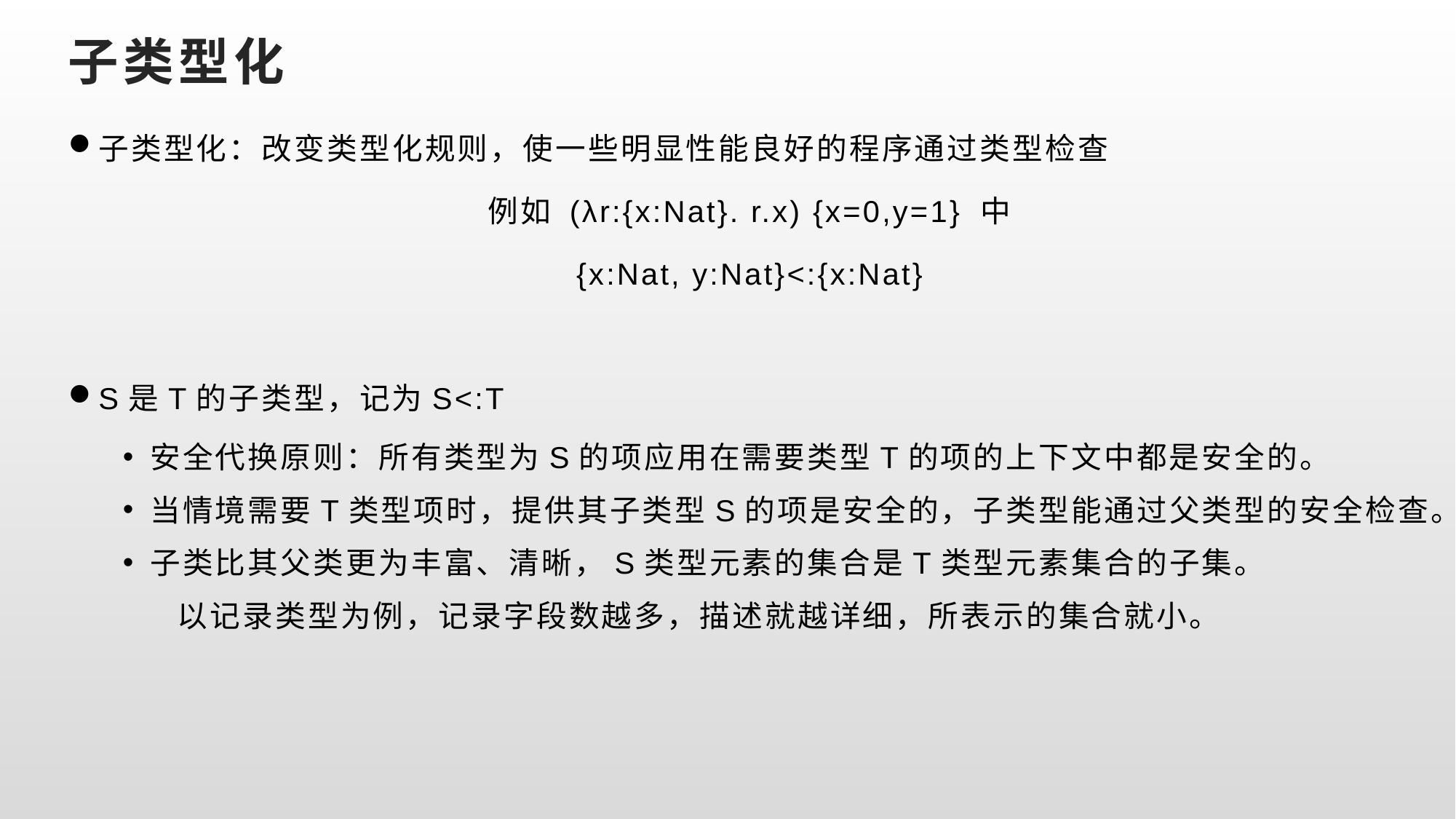

# 子类型化
子类型化：改变类型化规则，使一些明显性能良好的程序通过类型检查
例如 (λr:{x:Nat}. r.x) {x=0,y=1} 中
{x:Nat, y:Nat}<:{x:Nat}

S是T的子类型，记为S<:T
安全代换原则：所有类型为S的项应用在需要类型T的项的上下文中都是安全的。
当情境需要T类型项时，提供其子类型S的项是安全的，子类型能通过父类型的安全检查。
子类比其父类更为丰富、清晰，S类型元素的集合是T类型元素集合的子集。
以记录类型为例，记录字段数越多，描述就越详细，所表示的集合就小。